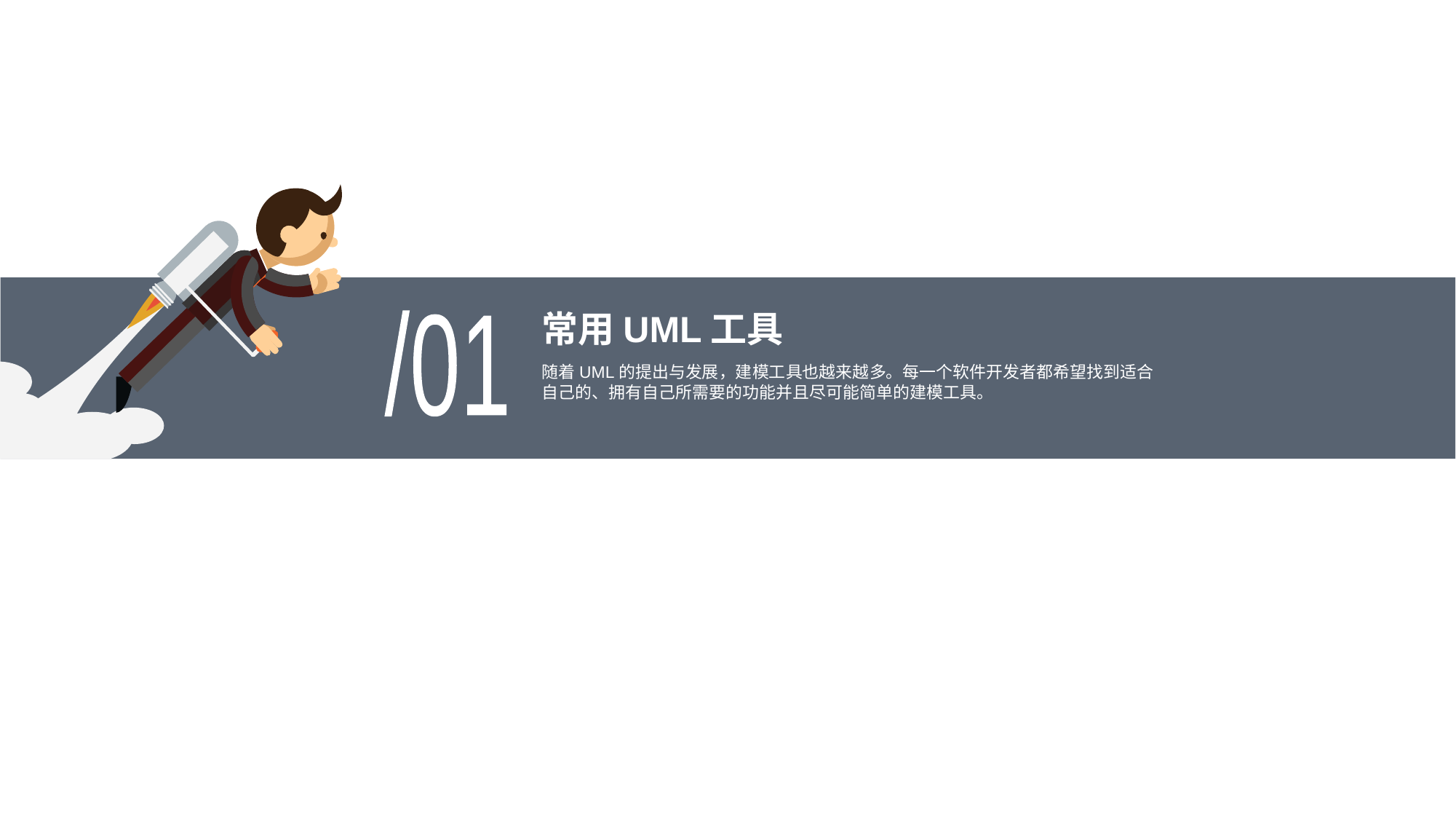

# 常用UML工具
/01
随着UML的提出与发展，建模工具也越来越多。每一个软件开发者都希望找到适合自己的、拥有自己所需要的功能并且尽可能简单的建模工具。